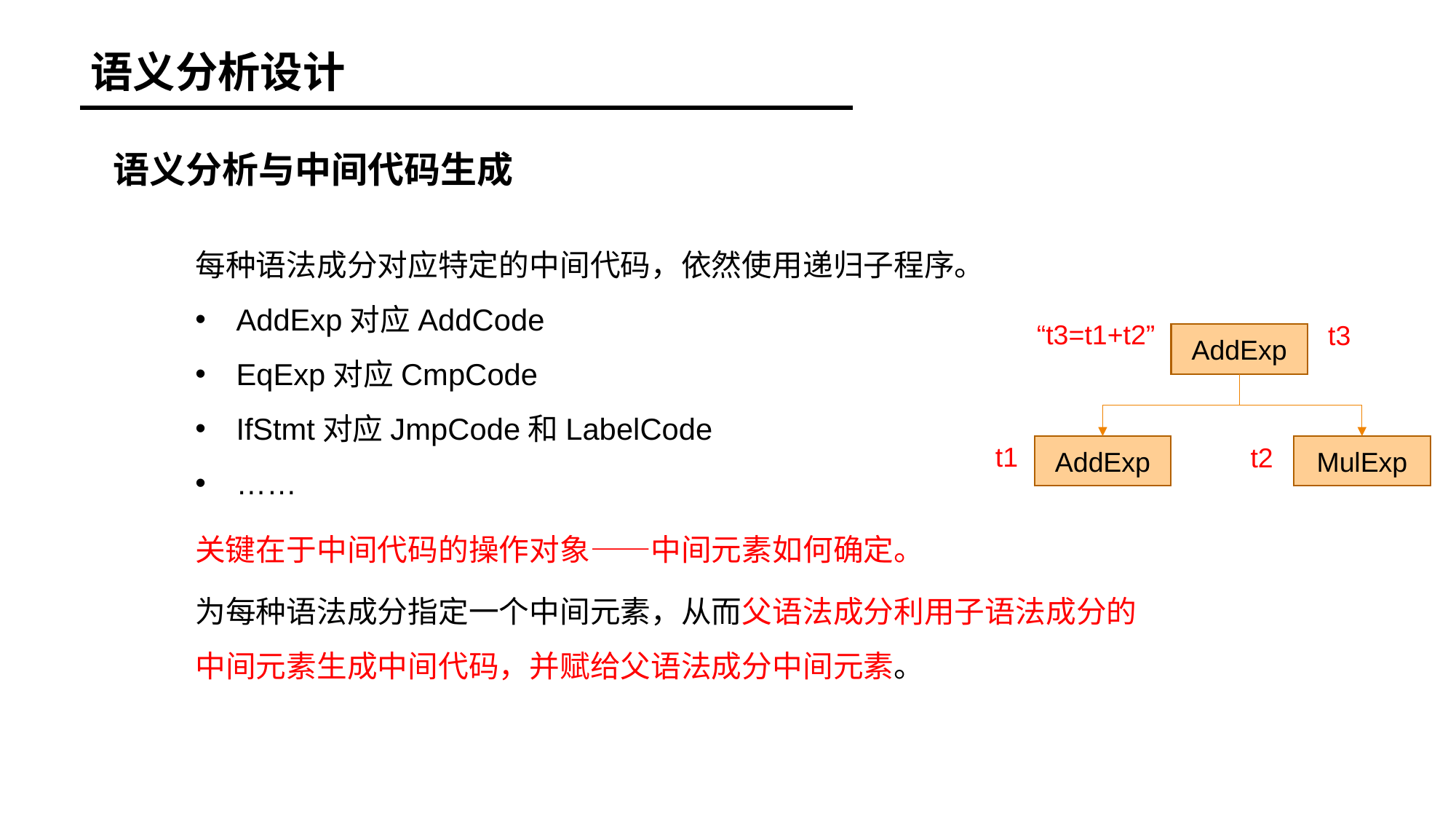

语义分析设计
语义分析与中间代码生成
每种语法成分对应特定的中间代码，依然使用递归子程序。
AddExp对应AddCode
EqExp对应CmpCode
IfStmt对应JmpCode和LabelCode
……

“t3=t1+t2”
t3
AddExp
t1
t2
AddExp
MulExp
关键在于中间代码的操作对象——中间元素如何确定。
为每种语法成分指定一个中间元素，从而父语法成分利用子语法成分的中间元素生成中间代码，并赋给父语法成分中间元素。